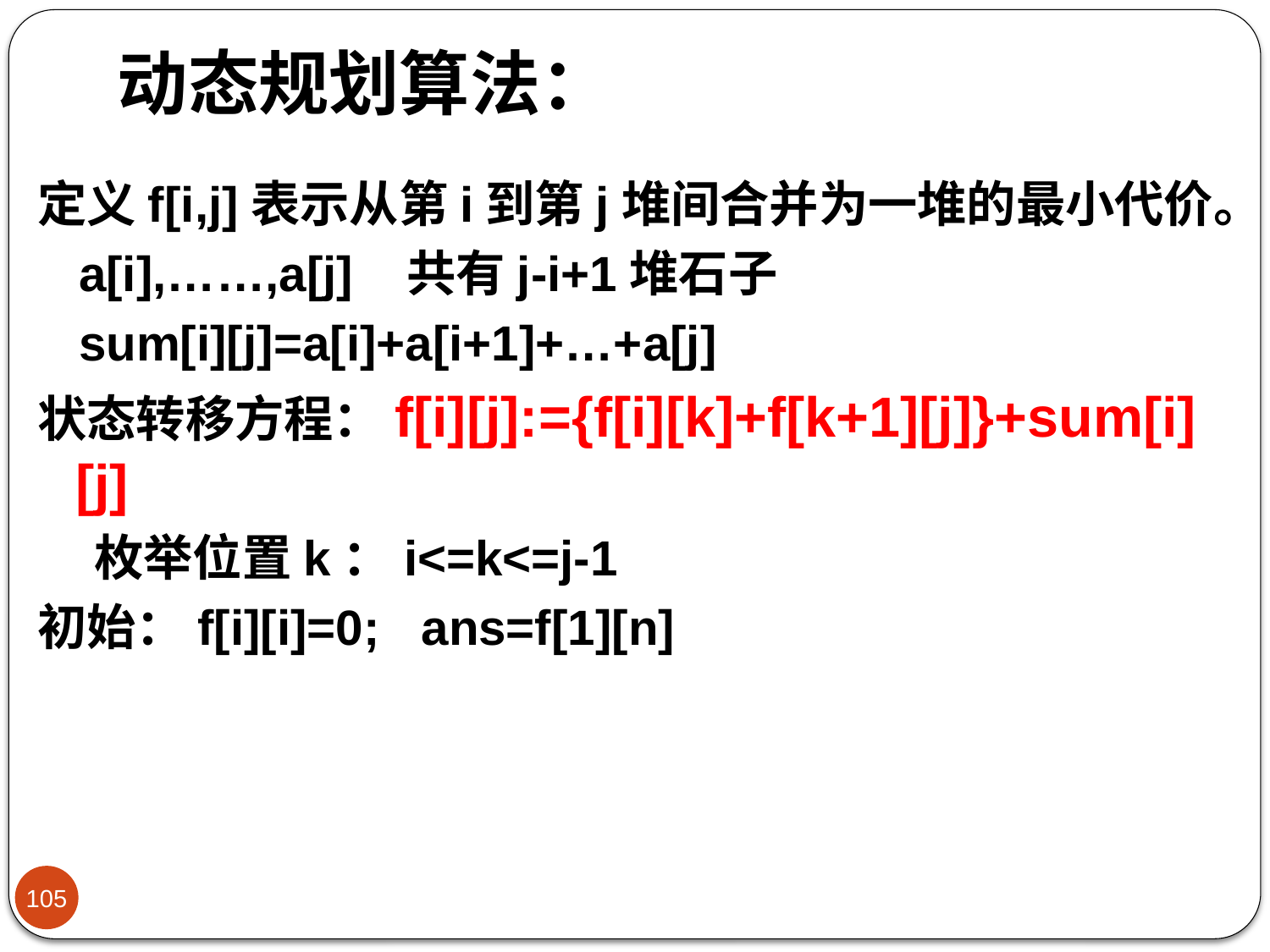

# 动态规划算法：
定义f[i,j]表示从第i到第j堆间合并为一堆的最小代价。
   a[i],……,a[j]   共有j-i+1堆石子
   sum[i][j]=a[i]+a[i+1]+…+a[j]
状态转移方程：f[i][j]:={f[i][k]+f[k+1][j]}+sum[i][j]
    枚举位置k：i<=k<=j-1
初始：f[i][i]=0;   ans=f[1][n]

105